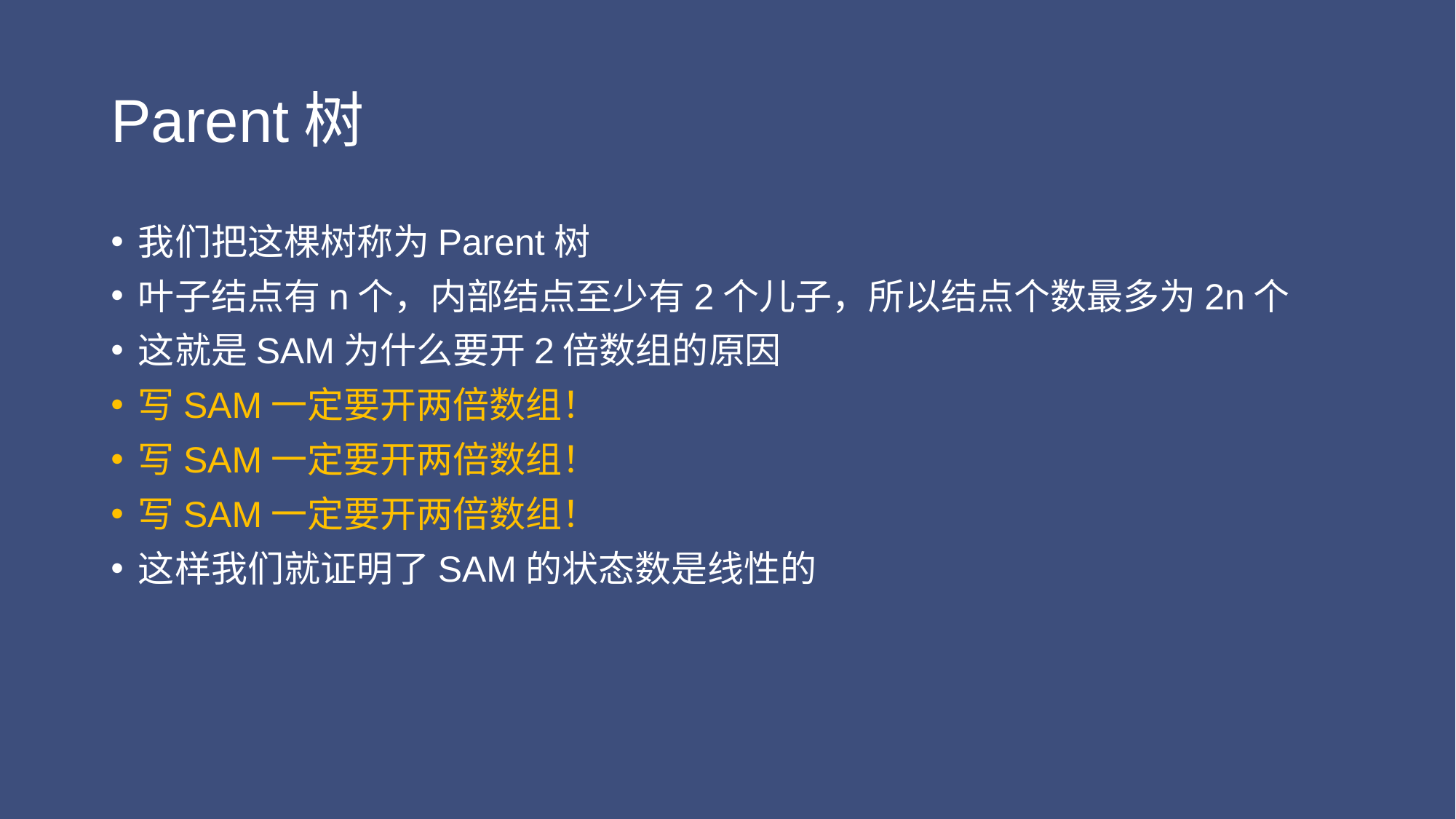

# Parent树
我们把这棵树称为Parent树
叶子结点有n个，内部结点至少有2个儿子，所以结点个数最多为2n个
这就是SAM为什么要开2倍数组的原因
写SAM一定要开两倍数组！
写SAM一定要开两倍数组！
写SAM一定要开两倍数组！
这样我们就证明了SAM的状态数是线性的